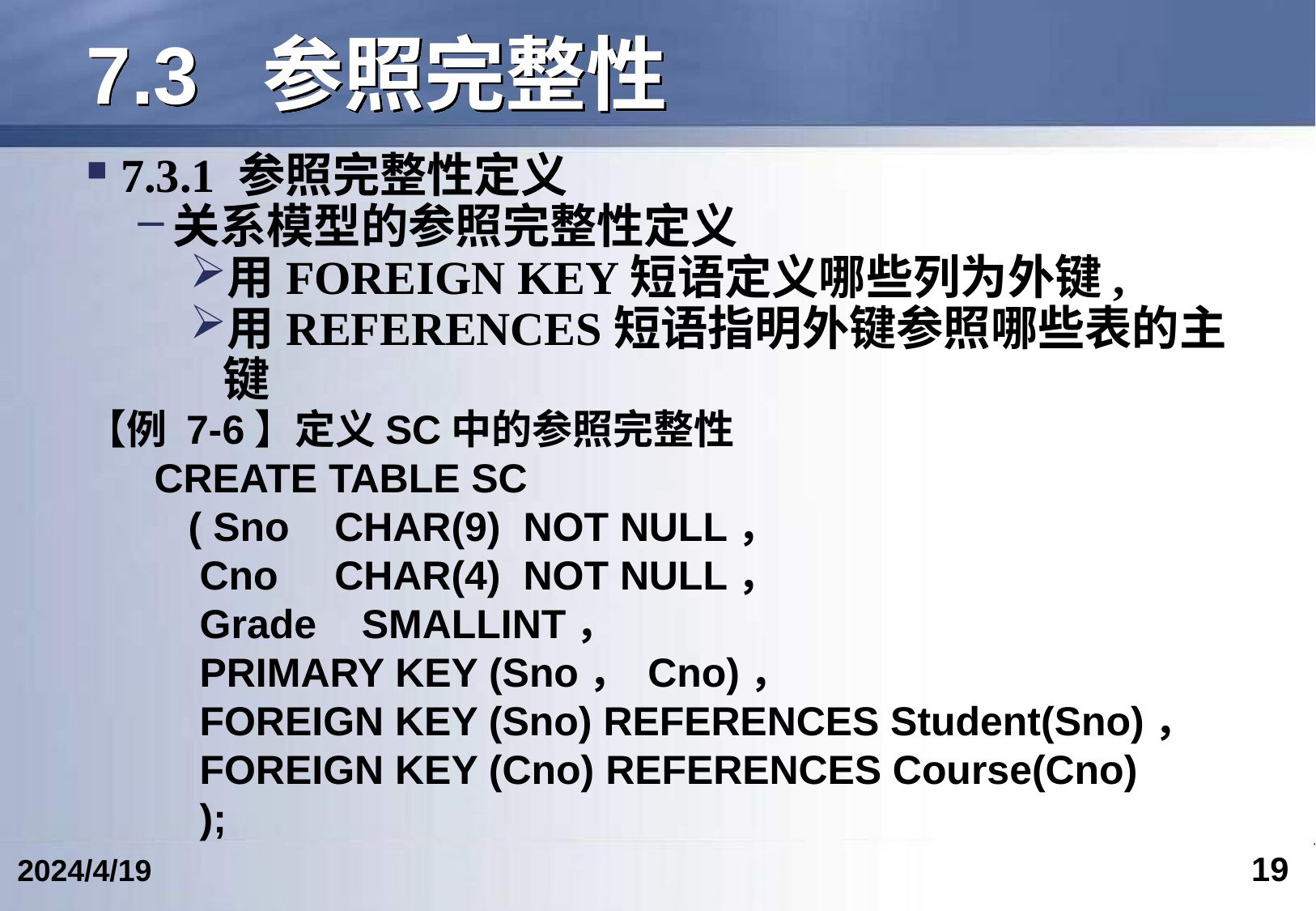

# 7.3  参照完整性
7.3.1 参照完整性定义
关系模型的参照完整性定义
用FOREIGN KEY短语定义哪些列为外键,
用REFERENCES短语指明外键参照哪些表的主键
【例 7‑6】定义SC中的参照完整性
      CREATE TABLE SC
         ( Sno    CHAR(9)  NOT NULL，
          Cno     CHAR(4)  NOT NULL，
          Grade    SMALLINT，
          PRIMARY KEY (Sno， Cno)，
          FOREIGN KEY (Sno) REFERENCES Student(Sno)，
          FOREIGN KEY (Cno) REFERENCES Course(Cno)
          );
19
2024/4/19